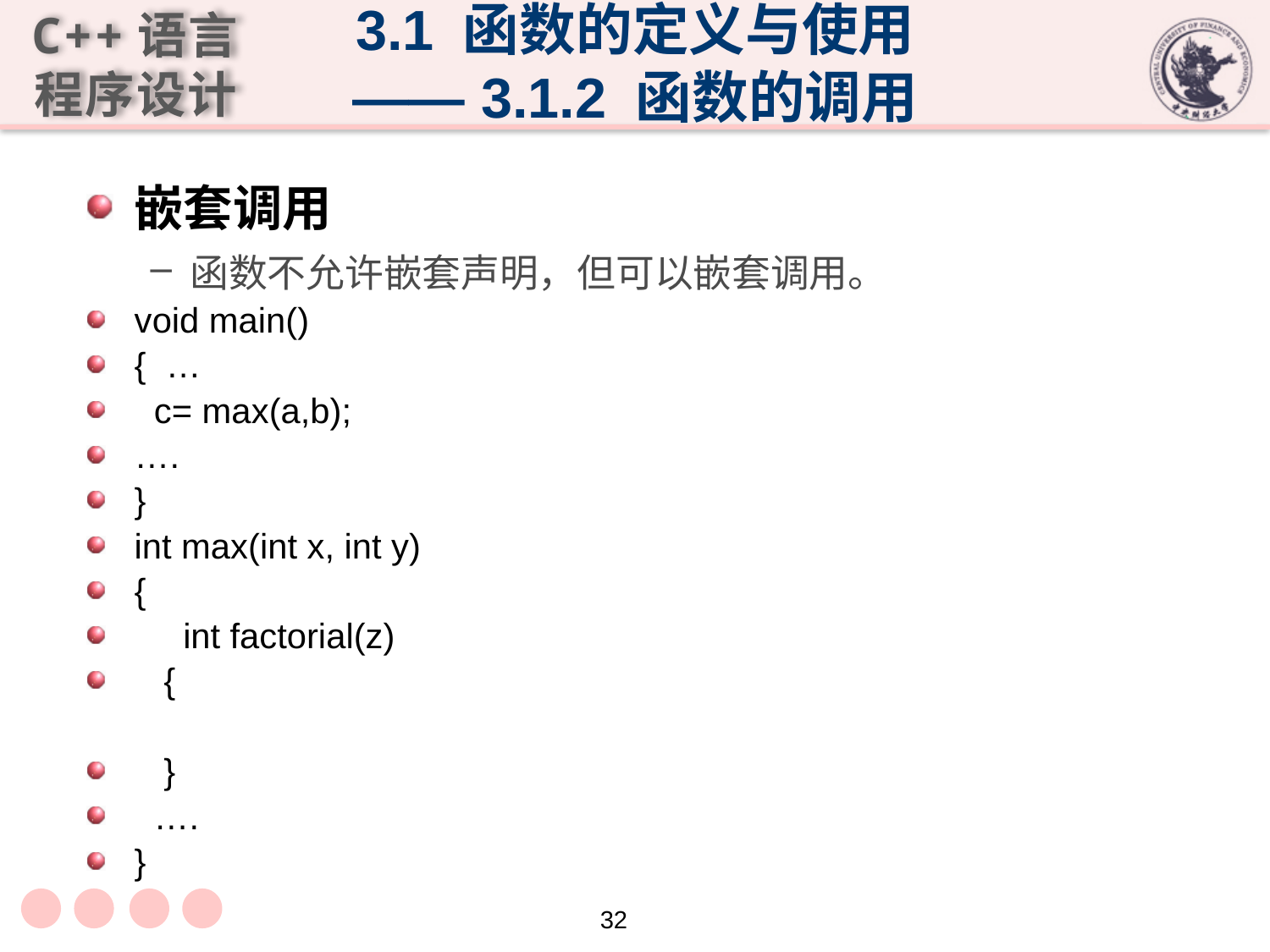

3.1 函数的定义与使用
—— 3.1.2 函数的调用
嵌套调用
函数不允许嵌套声明，但可以嵌套调用。
void main()
{  …
  c= max(a,b);
….
}
int max(int x, int y)
{
     int factorial(z)
   {

   }
  ….
}
32